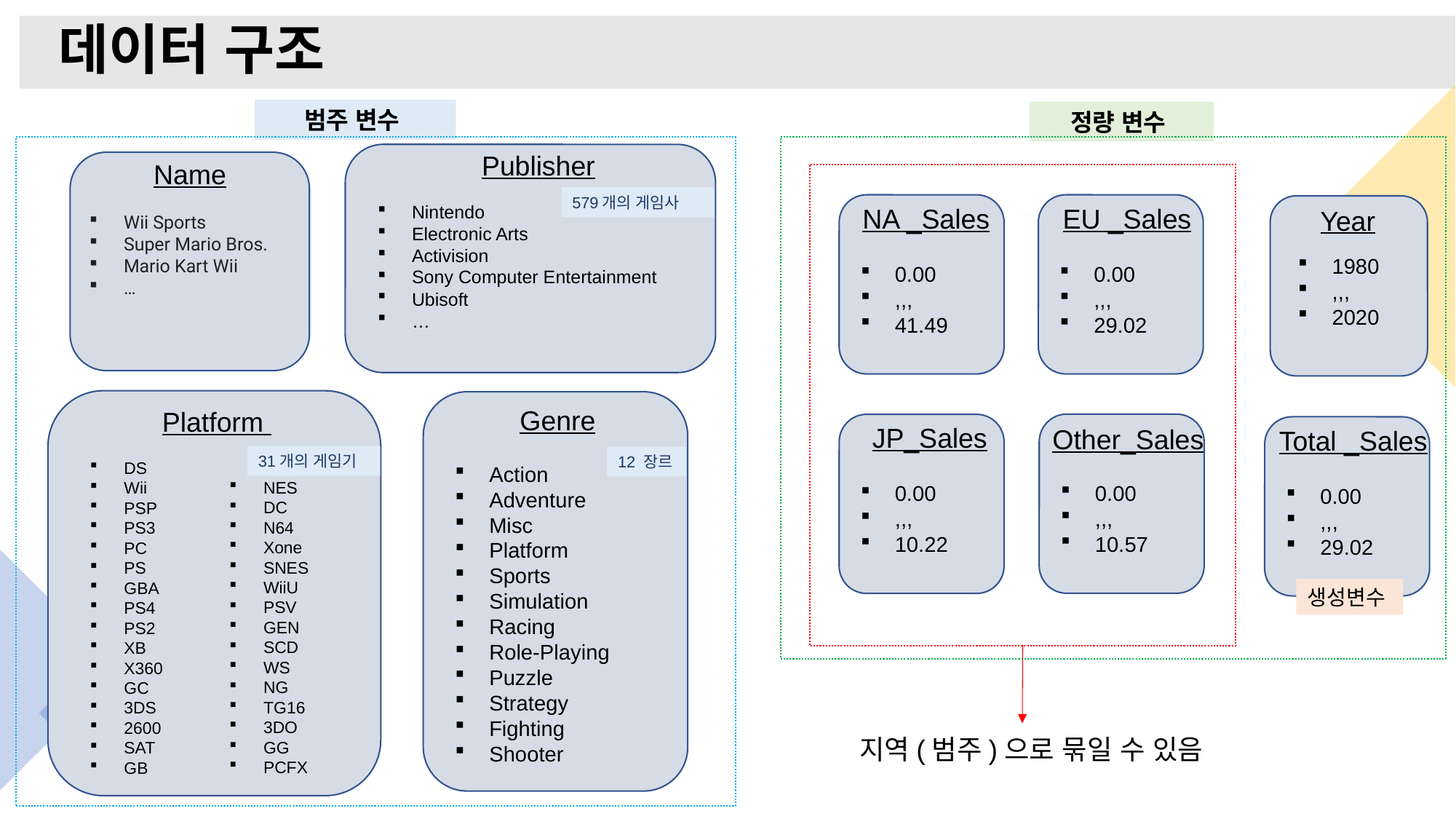

# 데이터 구조
범주 변수
정량 변수

Publisher

Name

579개의 게임사

NA _Sales
0.00
,,,
41.49

EU _Sales
0.00
,,,
29.02
Nintendo
Electronic Arts
Activision
Sony Computer Entertainment
Ubisoft
…

Year
Wii Sports
Super Mario Bros.
Mario Kart Wii
…

1980
,,,
2020

Genre
Platform

JP_Sales
0.00
,,,
10.22

Total _Sales
0.00
,,,
29.02
Other_Sales
31개의 게임기
12 장르
DS
Wii
PSP
PS3
PC
PS
GBA
PS4
PS2
XB
X360
GC
3DS
2600
SAT
GB

Action
Adventure
Misc
Platform
Sports
Simulation
Racing
Role-Playing
Puzzle
Strategy
Fighting
Shooter
NES
DC
N64
Xone
SNES
WiiU
PSV
GEN
SCD
WS
NG
TG16
3DO
GG
PCFX
0.00
,,,
10.57
생성변수

지역(범주)으로 묶일 수 있음